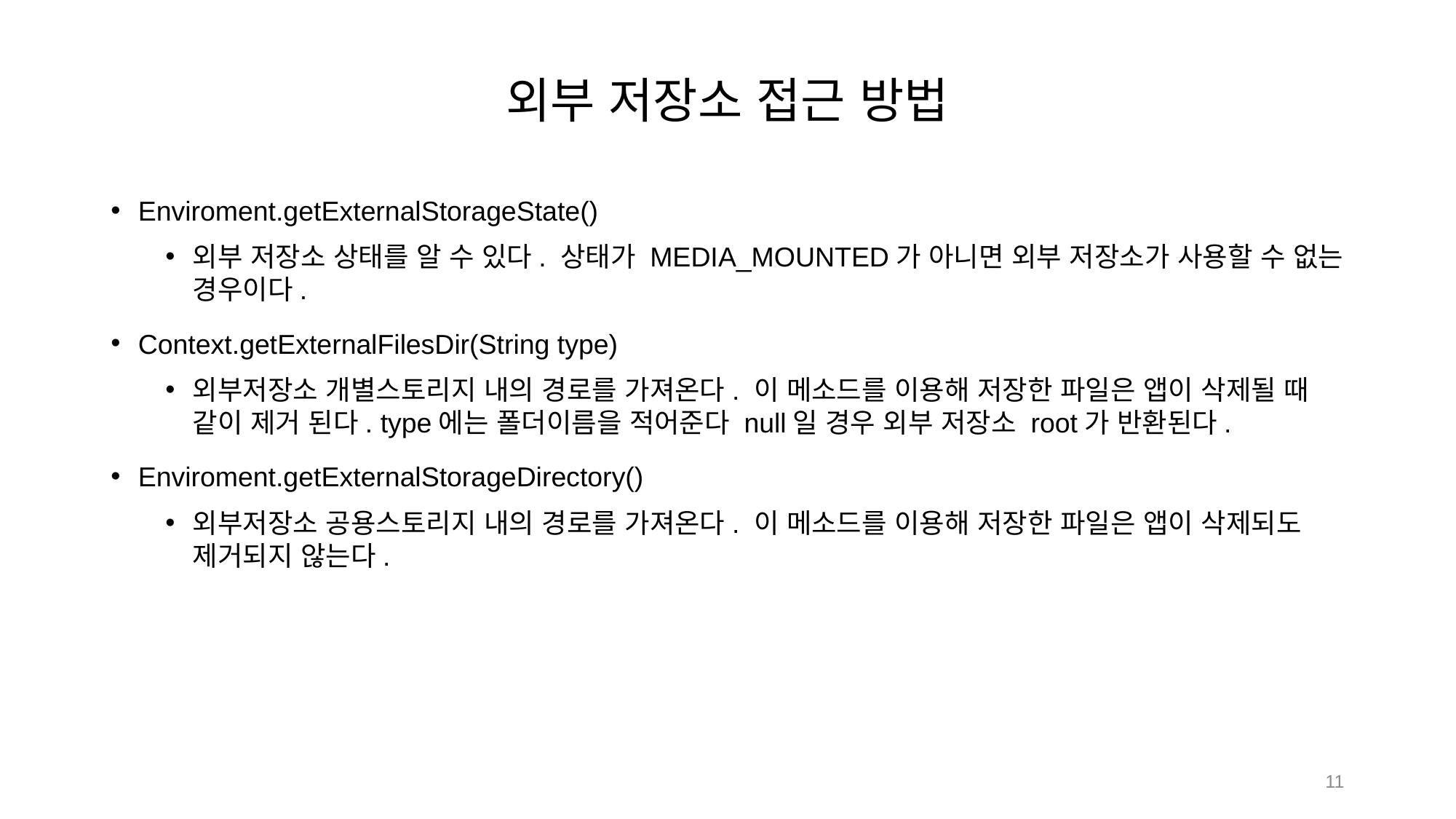

# 외부 저장소 접근 방법
Enviroment.getExternalStorageState()
외부 저장소 상태를 알 수 있다. 상태가 MEDIA_MOUNTED가 아니면 외부 저장소가 사용할 수 없는 경우이다.
Context.getExternalFilesDir(String type)
외부저장소 개별스토리지 내의 경로를 가져온다. 이 메소드를 이용해 저장한 파일은 앱이 삭제될 때 같이 제거 된다. type에는 폴더이름을 적어준다 null일 경우 외부 저장소 root가 반환된다.
Enviroment.getExternalStorageDirectory()
외부저장소 공용스토리지 내의 경로를 가져온다. 이 메소드를 이용해 저장한 파일은 앱이 삭제되도 제거되지 않는다.
11